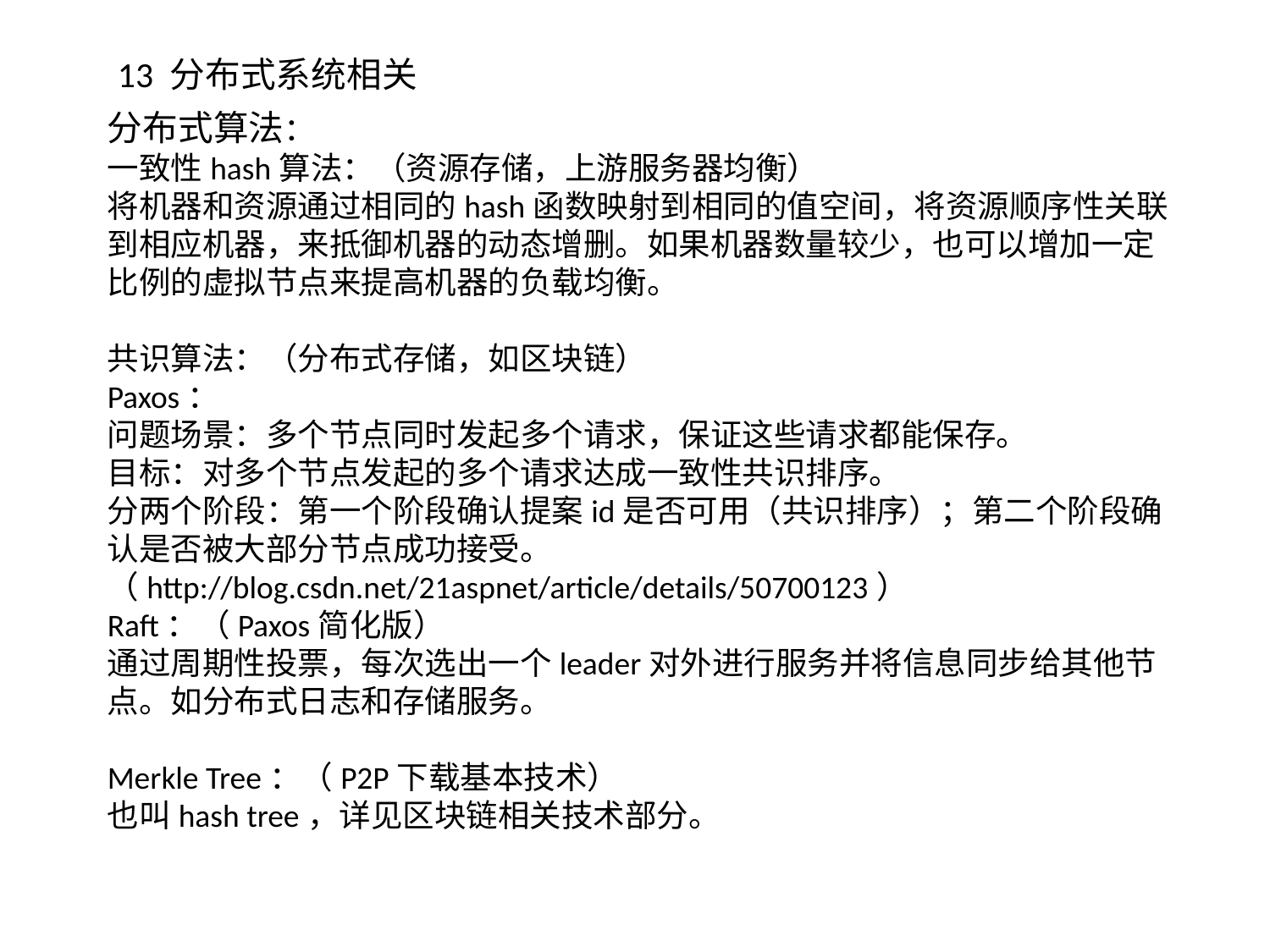

13 分布式系统相关
分布式算法：
一致性hash算法：（资源存储，上游服务器均衡）
将机器和资源通过相同的hash函数映射到相同的值空间，将资源顺序性关联到相应机器，来抵御机器的动态增删。如果机器数量较少，也可以增加一定比例的虚拟节点来提高机器的负载均衡。

共识算法：（分布式存储，如区块链）
Paxos：
问题场景：多个节点同时发起多个请求，保证这些请求都能保存。
目标：对多个节点发起的多个请求达成一致性共识排序。
分两个阶段：第一个阶段确认提案id是否可用（共识排序）；第二个阶段确认是否被大部分节点成功接受。
（http://blog.csdn.net/21aspnet/article/details/50700123）
Raft：（Paxos简化版）
通过周期性投票，每次选出一个leader对外进行服务并将信息同步给其他节点。如分布式日志和存储服务。

Merkle Tree：（P2P下载基本技术）
也叫hash tree，详见区块链相关技术部分。